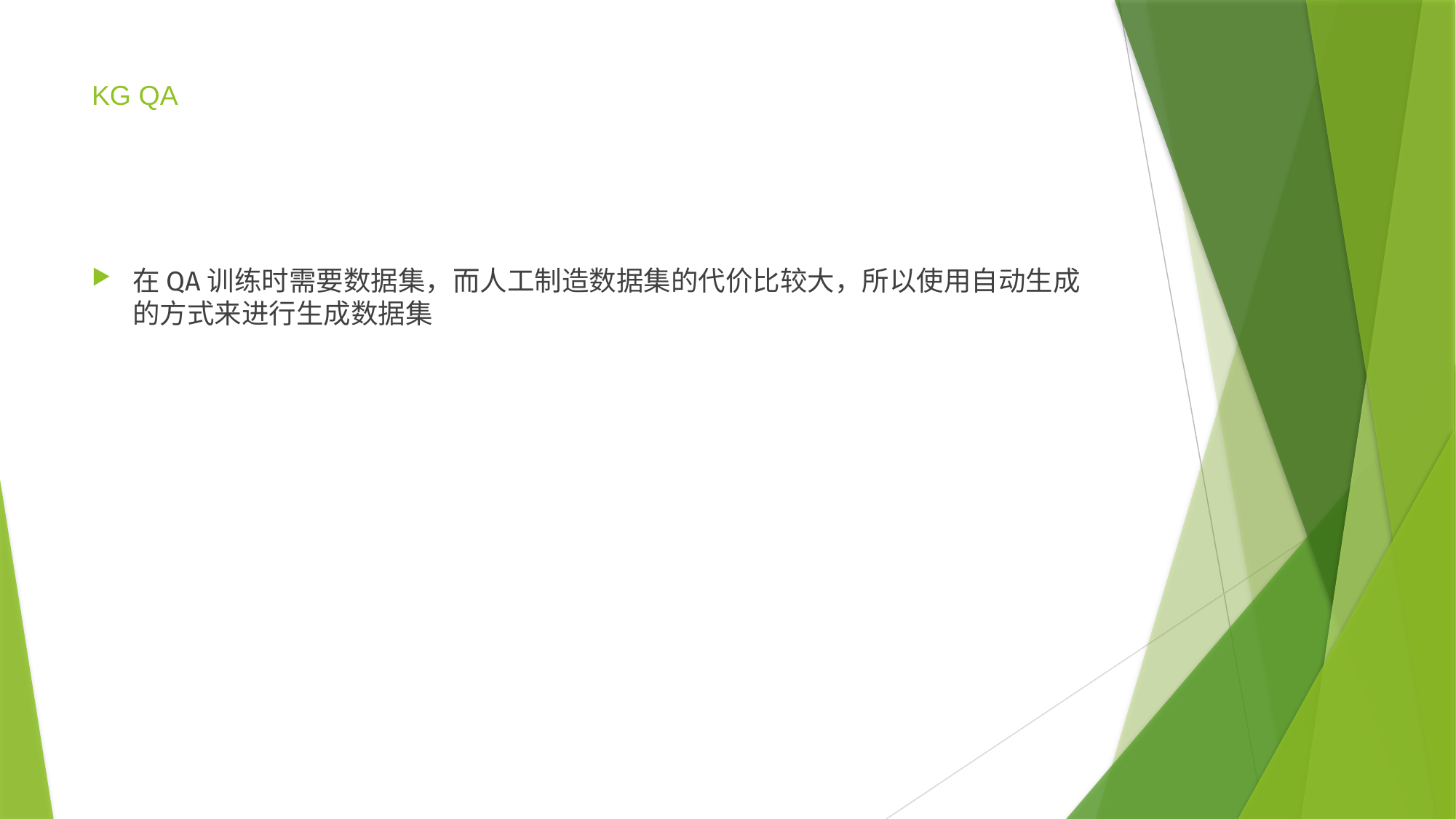

# KG QA
在QA训练时需要数据集，而人工制造数据集的代价比较大，所以使用自动生成的方式来进行生成数据集